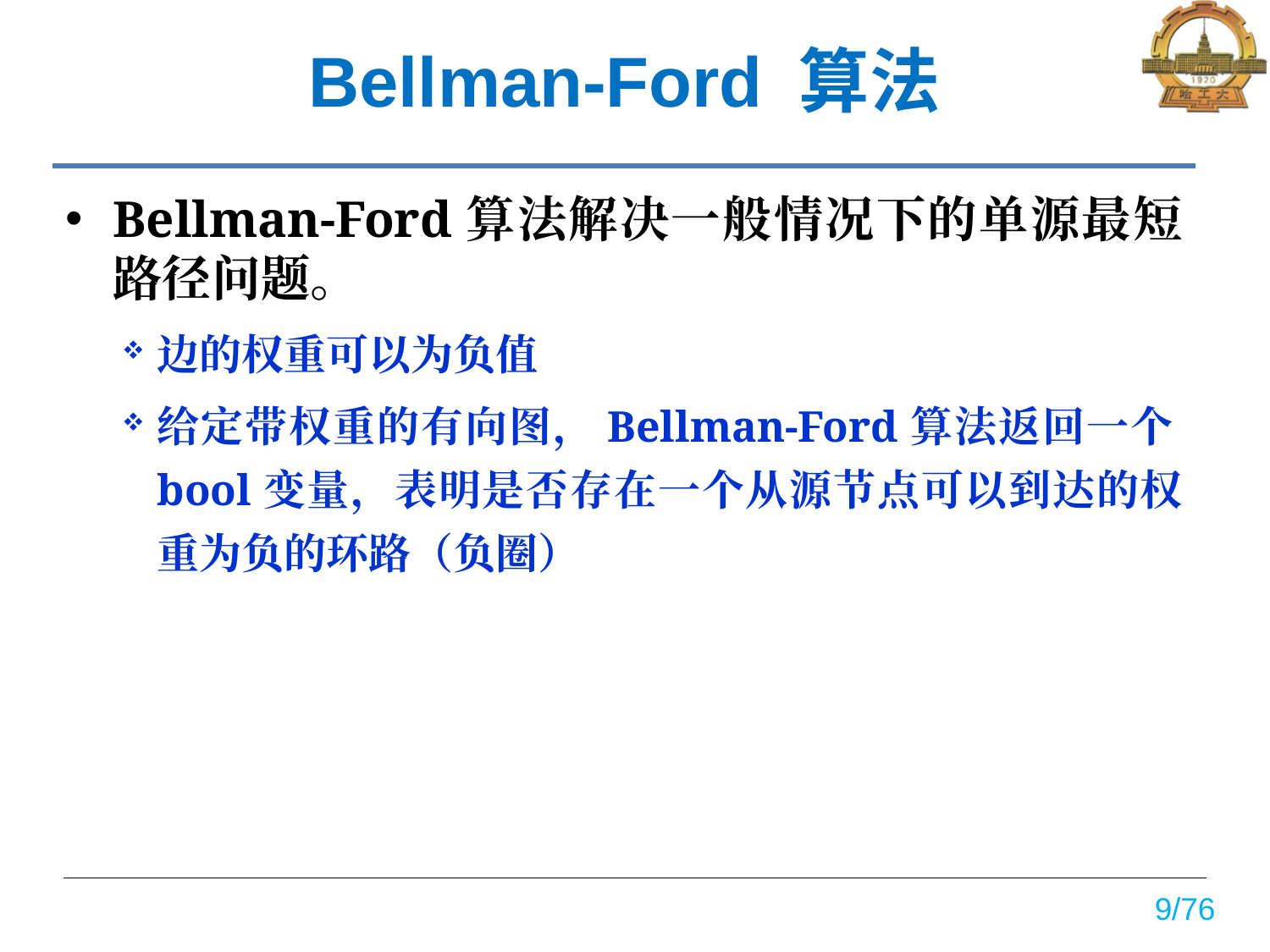

# Bellman-Ford 算法
Bellman-Ford算法解决一般情况下的单源最短路径问题。
边的权重可以为负值
给定带权重的有向图，Bellman-Ford算法返回一个bool变量，表明是否存在一个从源节点可以到达的权重为负的环路（负圈）